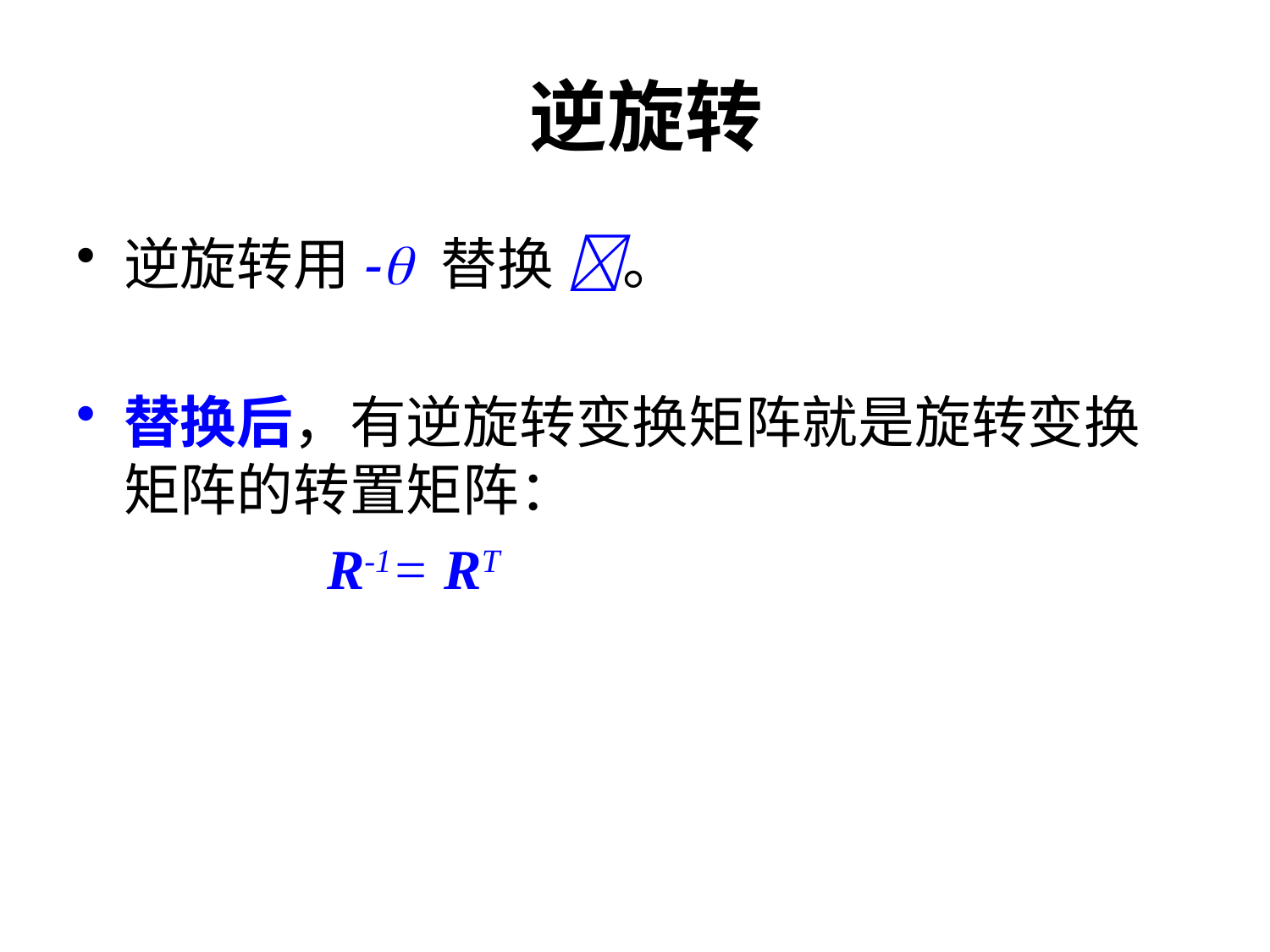

# 逆旋转
逆旋转用-θ 替换 θ。

替换后，有逆旋转变换矩阵就是旋转变换矩阵的转置矩阵：
                R-1= RT